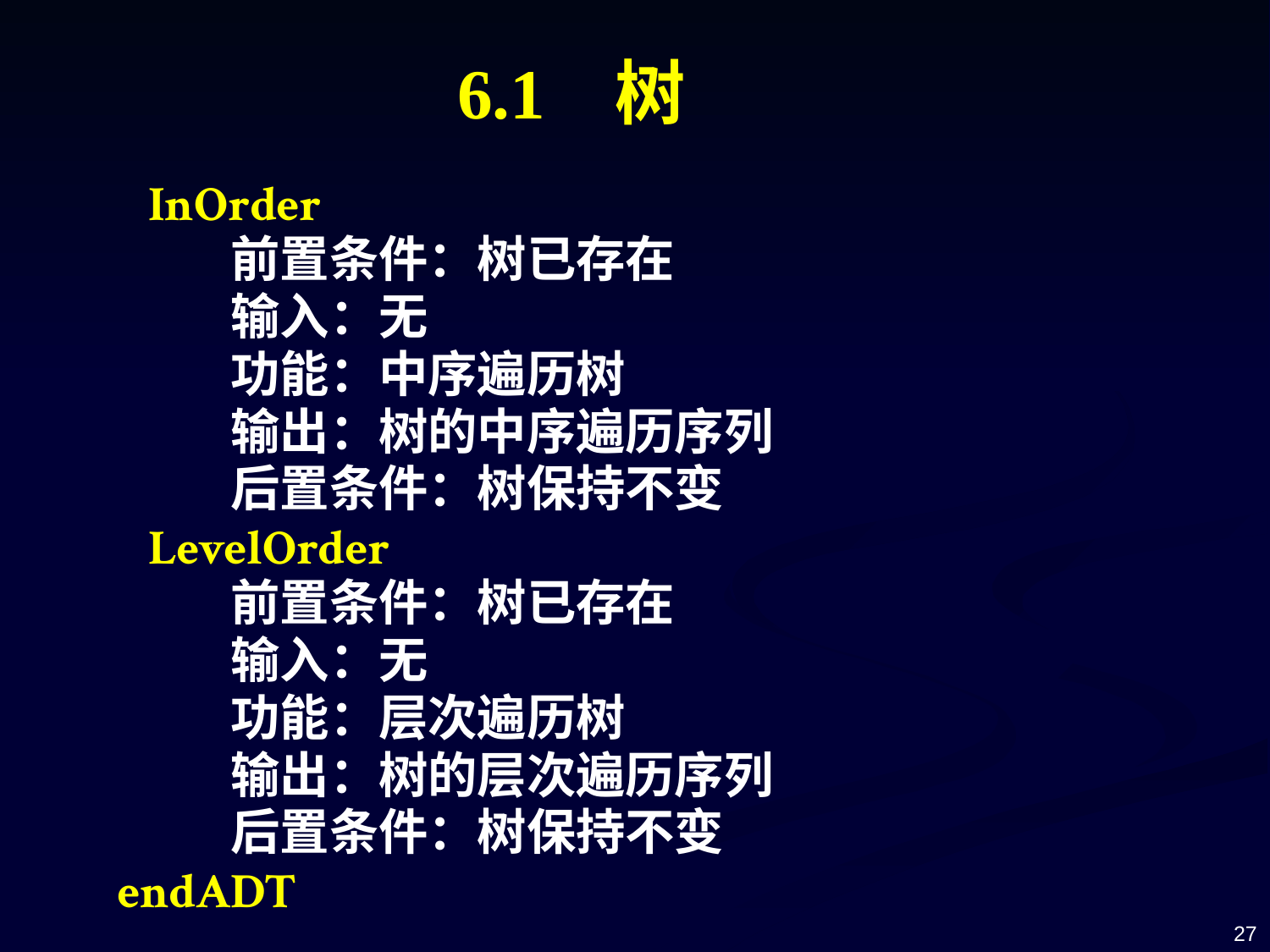

6.1   树
   InOrder
         前置条件：树已存在
         输入：无
         功能：中序遍历树
         输出：树的中序遍历序列
         后置条件：树保持不变
   LevelOrder
         前置条件：树已存在
         输入：无
         功能：层次遍历树
         输出：树的层次遍历序列
         后置条件：树保持不变
endADT
27